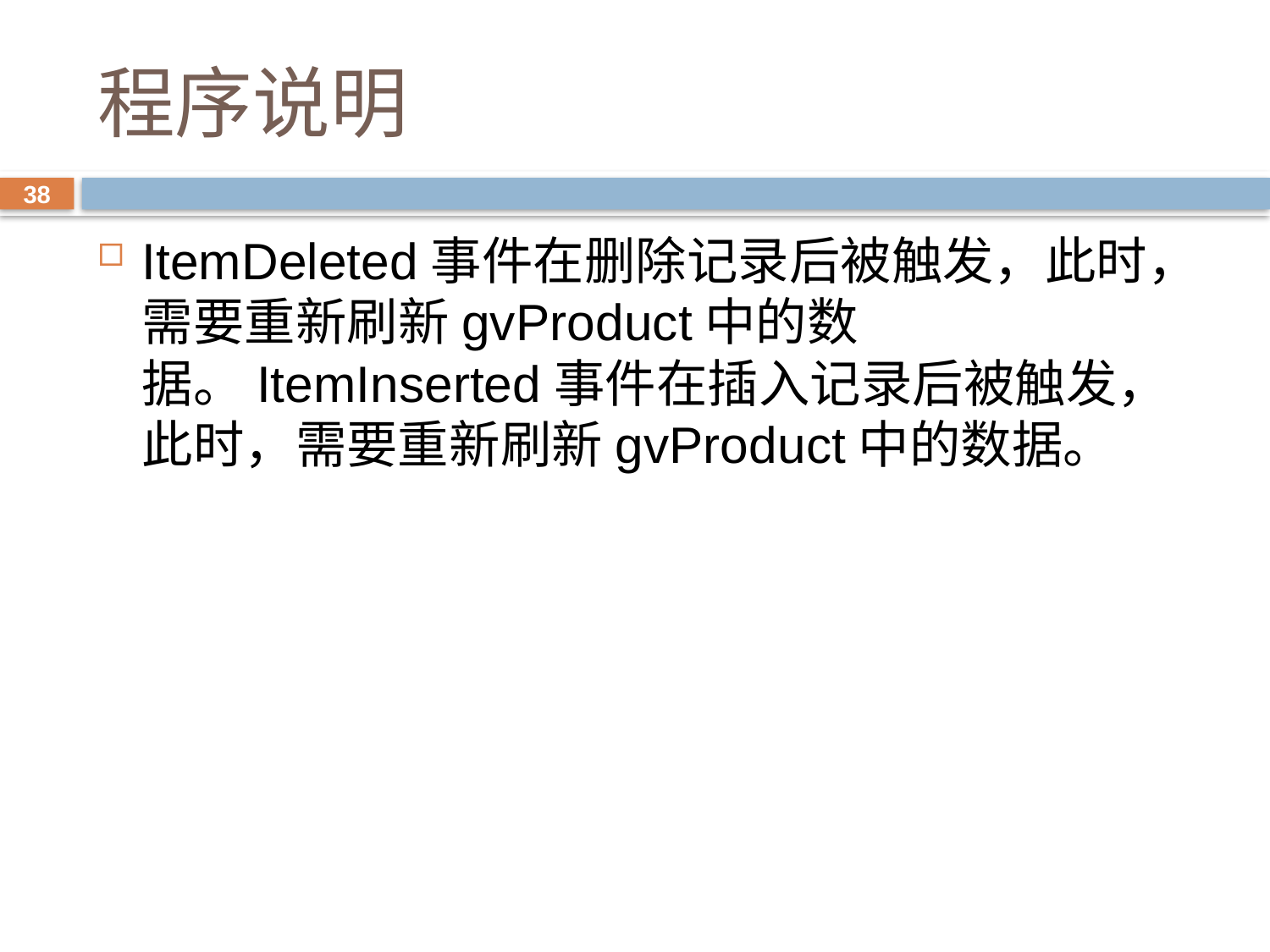

# 程序说明
38
ItemDeleted事件在删除记录后被触发，此时，需要重新刷新gvProduct中的数据。ItemInserted事件在插入记录后被触发，此时，需要重新刷新gvProduct中的数据。